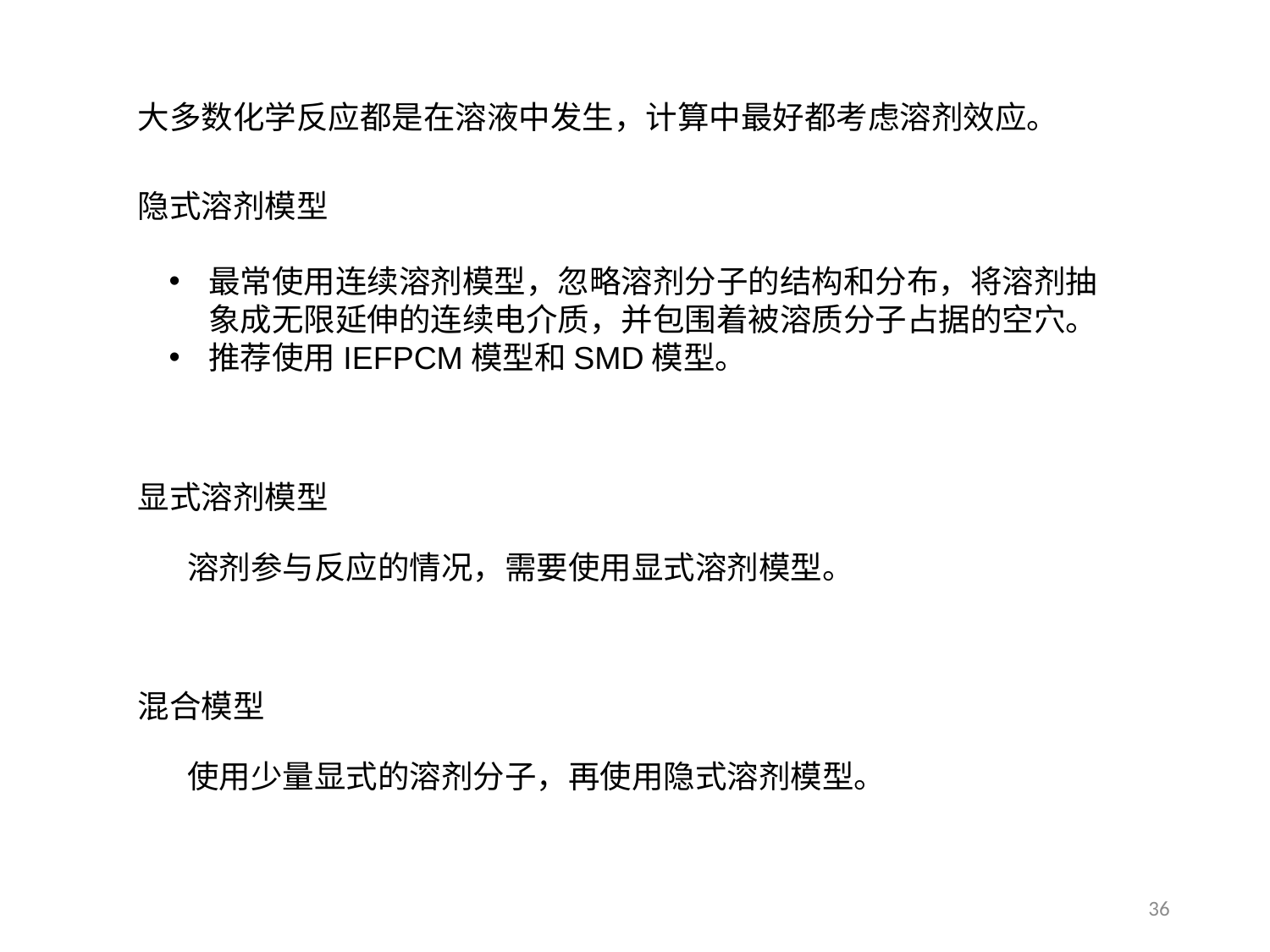

大多数化学反应都是在溶液中发生，计算中最好都考虑溶剂效应。
隐式溶剂模型
最常使用连续溶剂模型，忽略溶剂分子的结构和分布，将溶剂抽象成无限延伸的连续电介质，并包围着被溶质分子占据的空穴。
推荐使用IEFPCM模型和SMD模型。
显式溶剂模型
溶剂参与反应的情况，需要使用显式溶剂模型。
混合模型
使用少量显式的溶剂分子，再使用隐式溶剂模型。
36